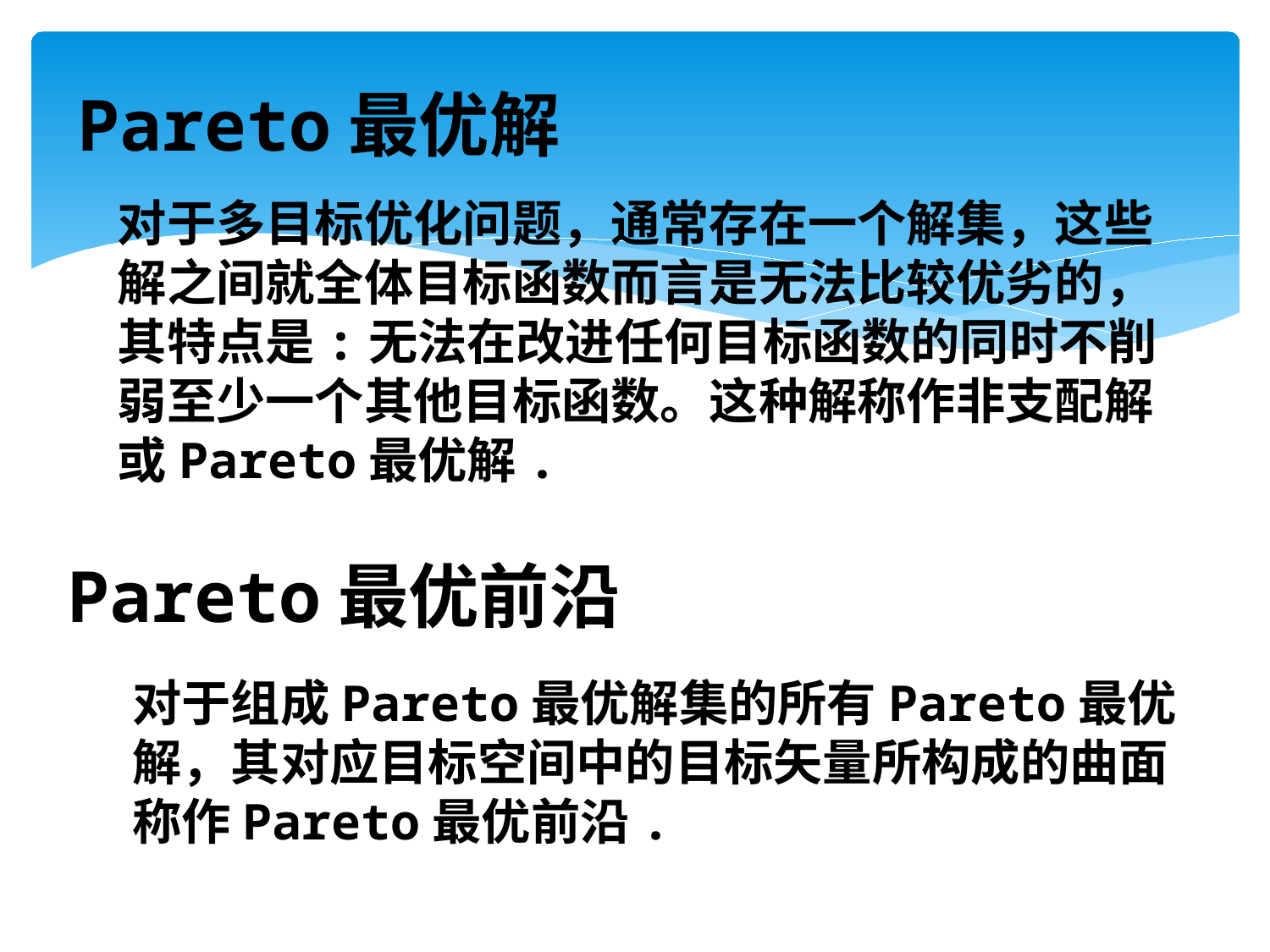

# Pareto最优解
对于多目标优化问题，通常存在一个解集，这些解之间就全体目标函数而言是无法比较优劣的，其特点是:无法在改进任何目标函数的同时不削弱至少一个其他目标函数。这种解称作非支配解或Pareto最优解.

Pareto最优前沿
对于组成Pareto最优解集的所有Pareto最优解，其对应目标空间中的目标矢量所构成的曲面称作Pareto最优前沿.